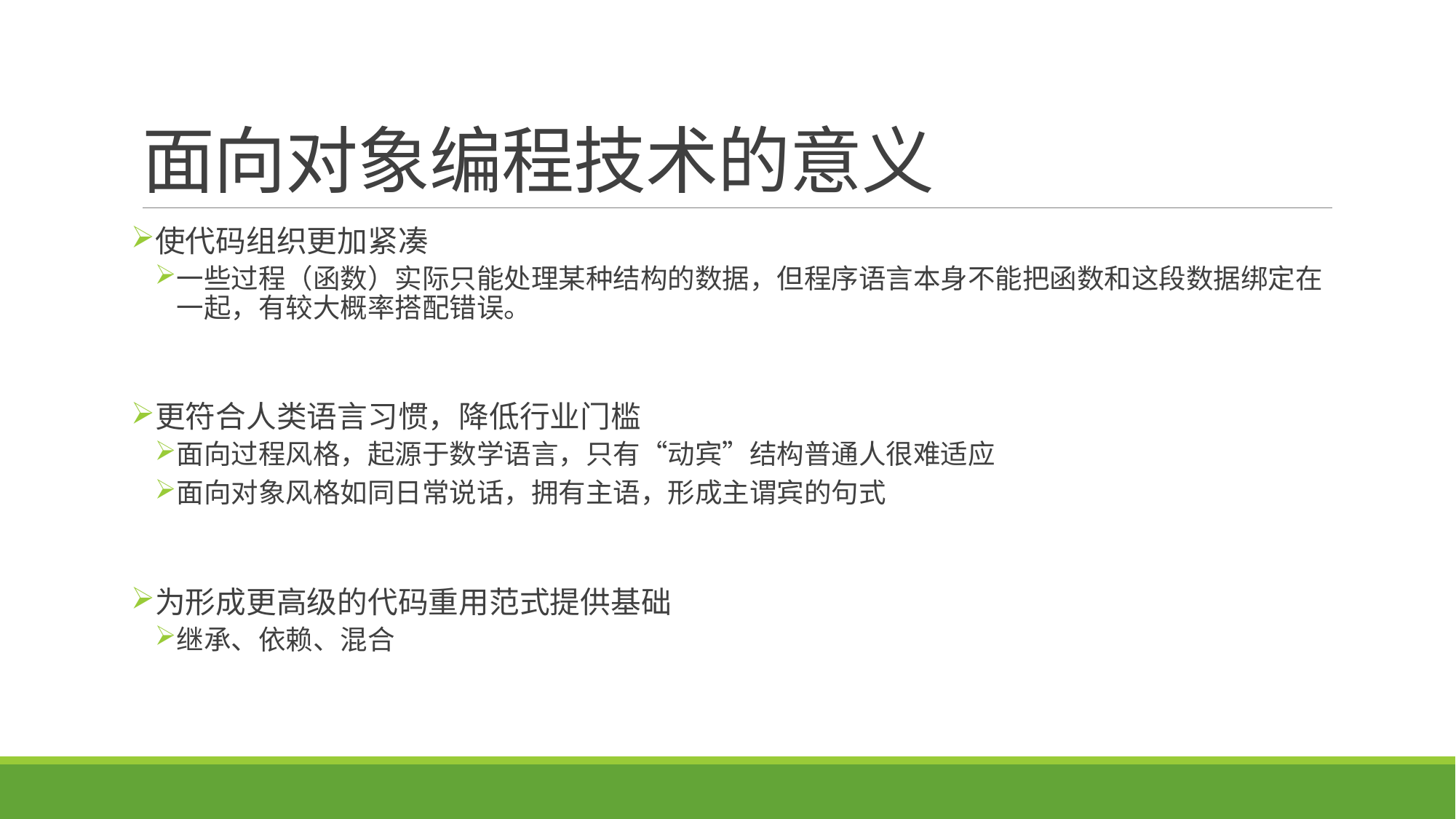

# 面向对象编程技术的意义
使代码组织更加紧凑
一些过程（函数）实际只能处理某种结构的数据，但程序语言本身不能把函数和这段数据绑定在一起，有较大概率搭配错误。

更符合人类语言习惯，降低行业门槛
面向过程风格，起源于数学语言，只有“动宾”结构普通人很难适应
面向对象风格如同日常说话，拥有主语，形成主谓宾的句式

为形成更高级的代码重用范式提供基础
继承、依赖、混合